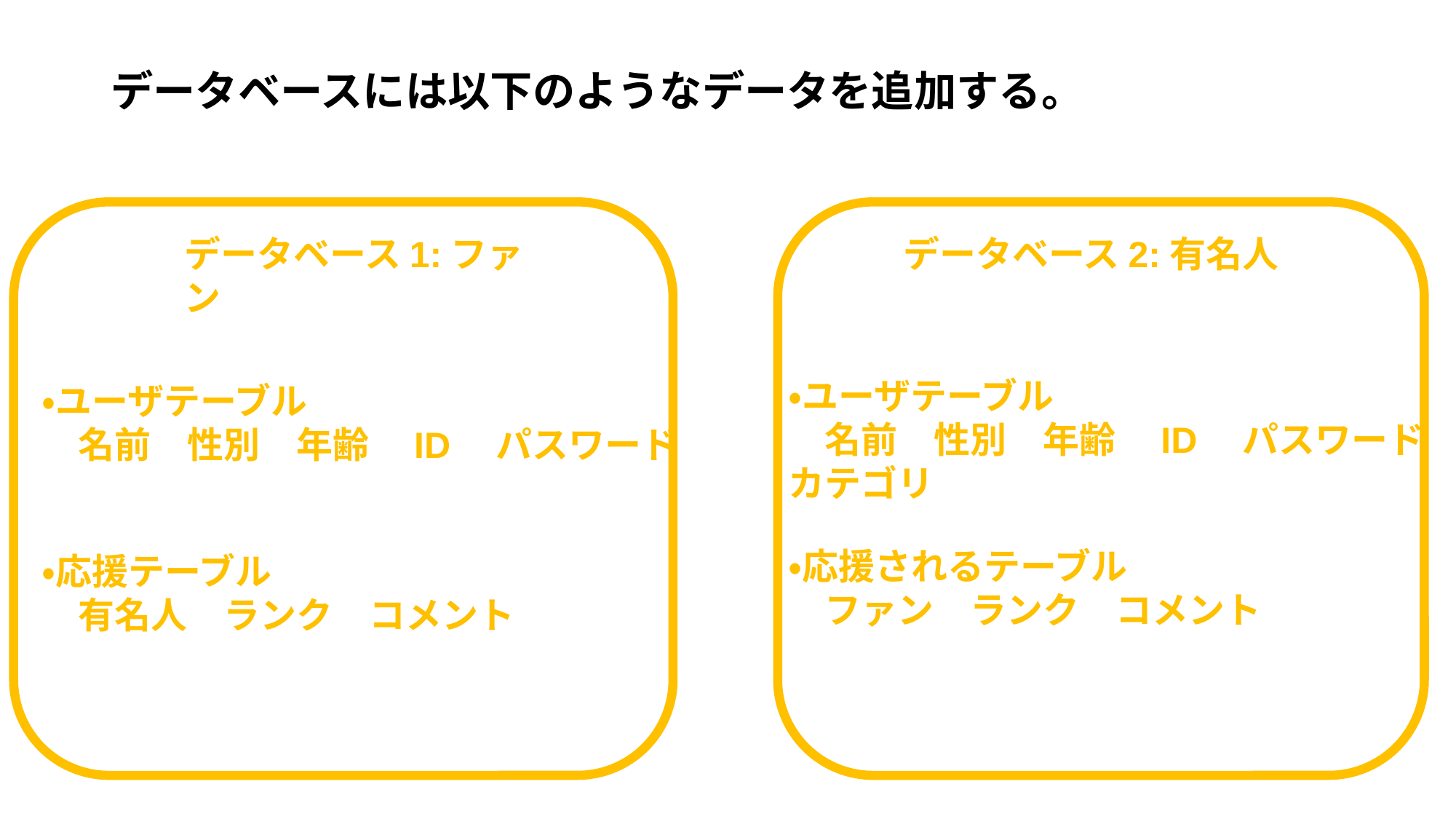

データベースには以下のようなデータを追加する。

データベース2:有名人
データベース1:ファン
・ユーザテーブル
　名前　性別　年齢　ID　パスワード
カテゴリ
・ユーザテーブル
　名前　性別　年齢　ID　パスワード
・応援されるテーブル
　ファン　ランク　コメント
・応援テーブル
　有名人　ランク　コメント